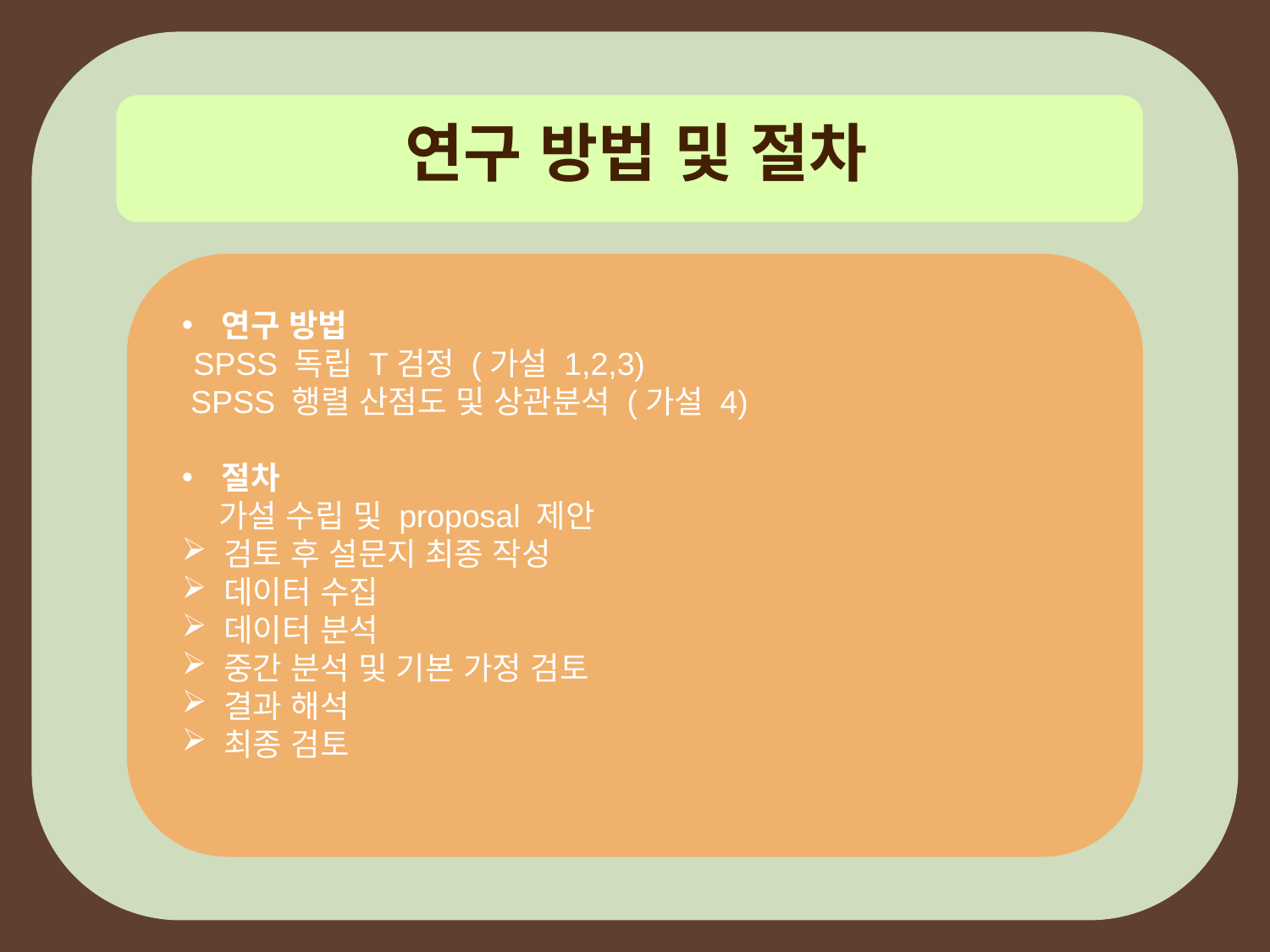

연구 방법 및 절차

연구 방법
SPSS 독립 T검정 (가설 1,2,3)
 SPSS 행렬 산점도 및 상관분석 (가설 4)

절차
  가설 수립 및 proposal 제안
 검토 후 설문지 최종 작성
 데이터 수집
 데이터 분석
 중간 분석 및 기본 가정 검토
 결과 해석
 최종 검토